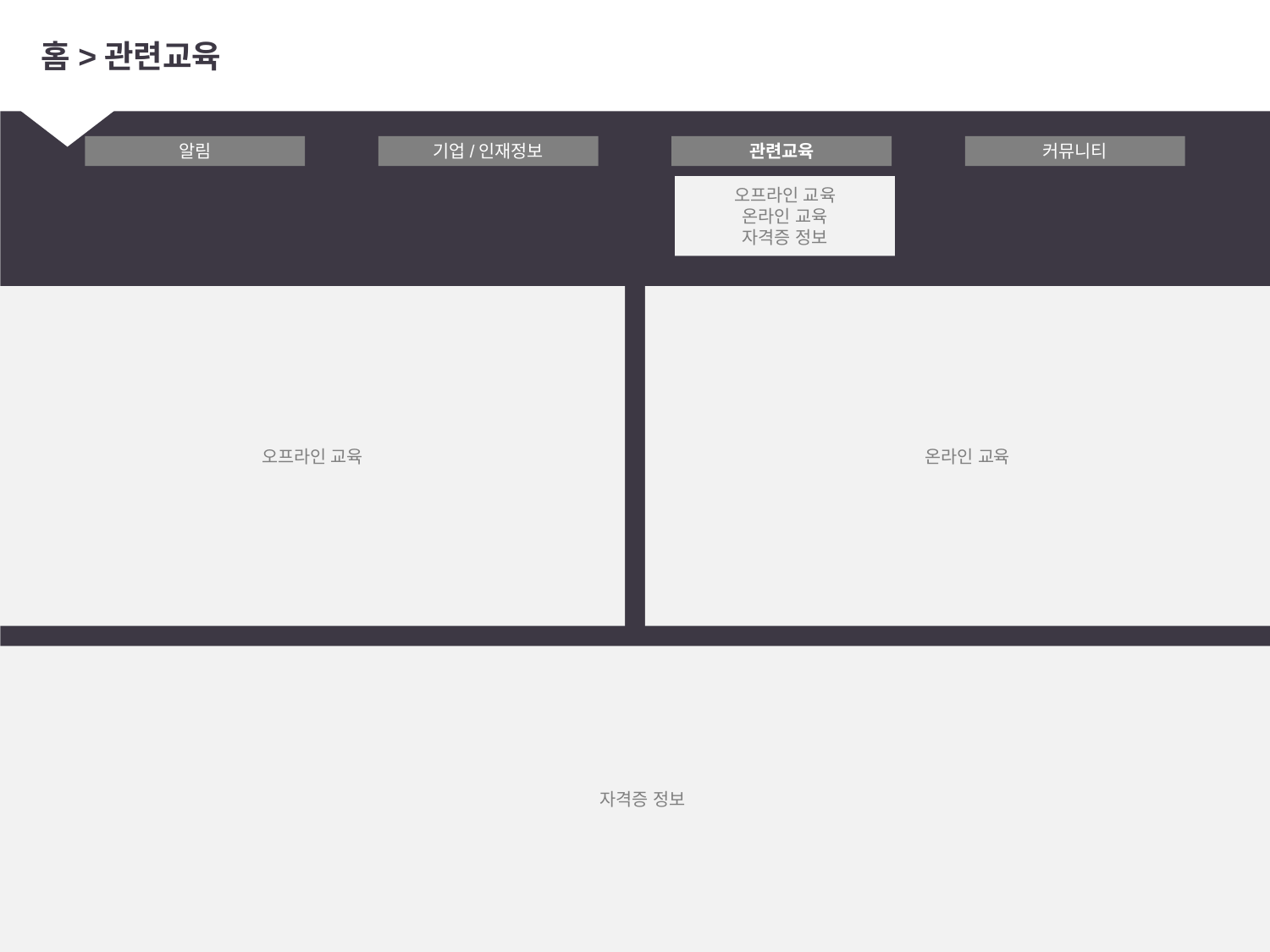

# 홈>관련교육
알림
기업/인재정보
관련교육
커뮤니티
오프라인 교육
온라인 교육
자격증 정보
오프라인 교육
온라인 교육
자격증 정보